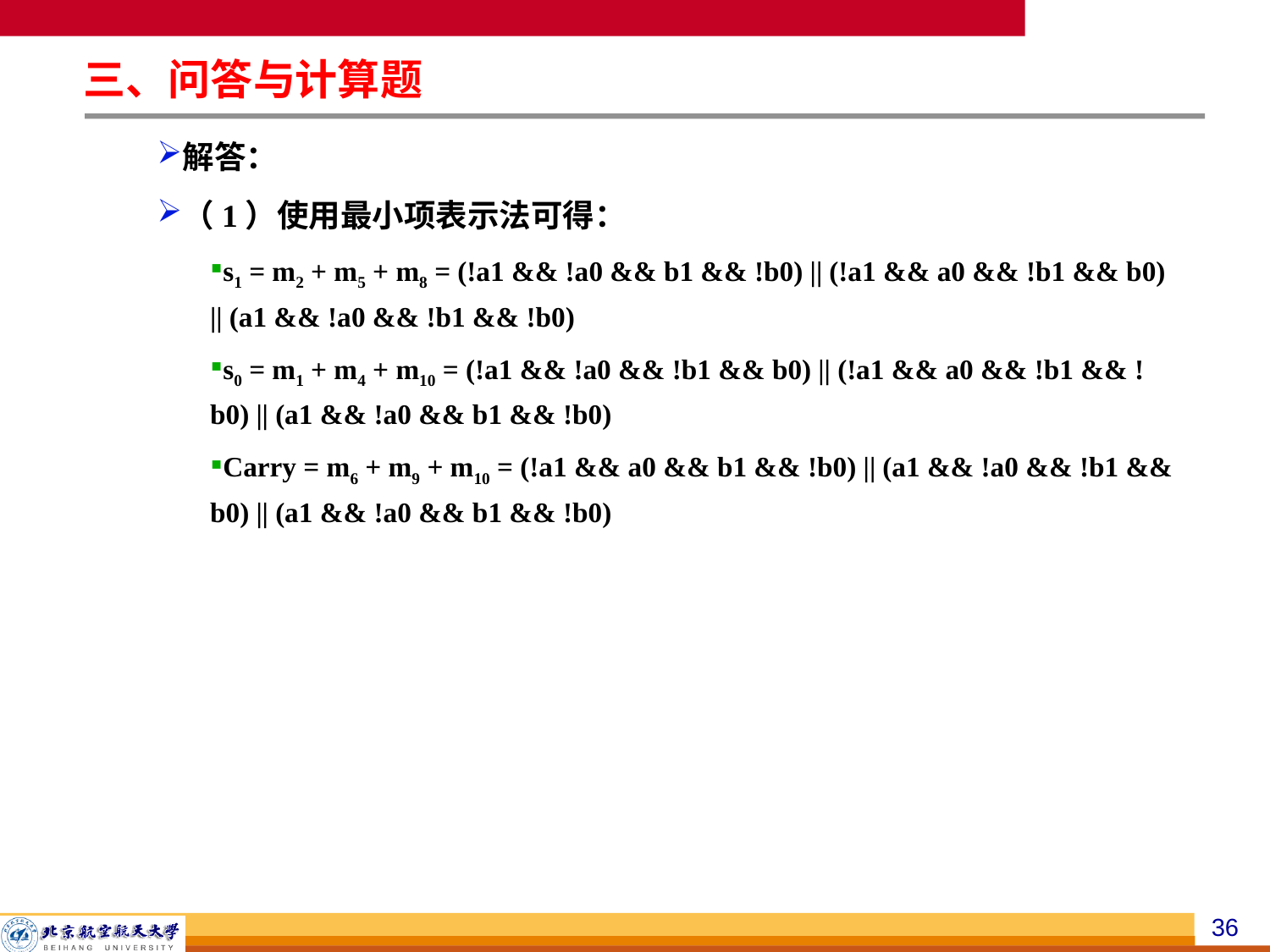

三、问答与计算题
解答：
（1）使用最小项表示法可得：
s1 = m2 + m5 + m8 = (!a1 && !a0 && b1 && !b0) || (!a1 && a0 && !b1 && b0) || (a1 && !a0 && !b1 && !b0)
s0 = m1 + m4 + m10 = (!a1 && !a0 && !b1 && b0) || (!a1 && a0 && !b1 && !b0) || (a1 && !a0 && b1 && !b0)
Carry = m6 + m9 + m10 = (!a1 && a0 && b1 && !b0) || (a1 && !a0 && !b1 && b0) || (a1 && !a0 && b1 && !b0)